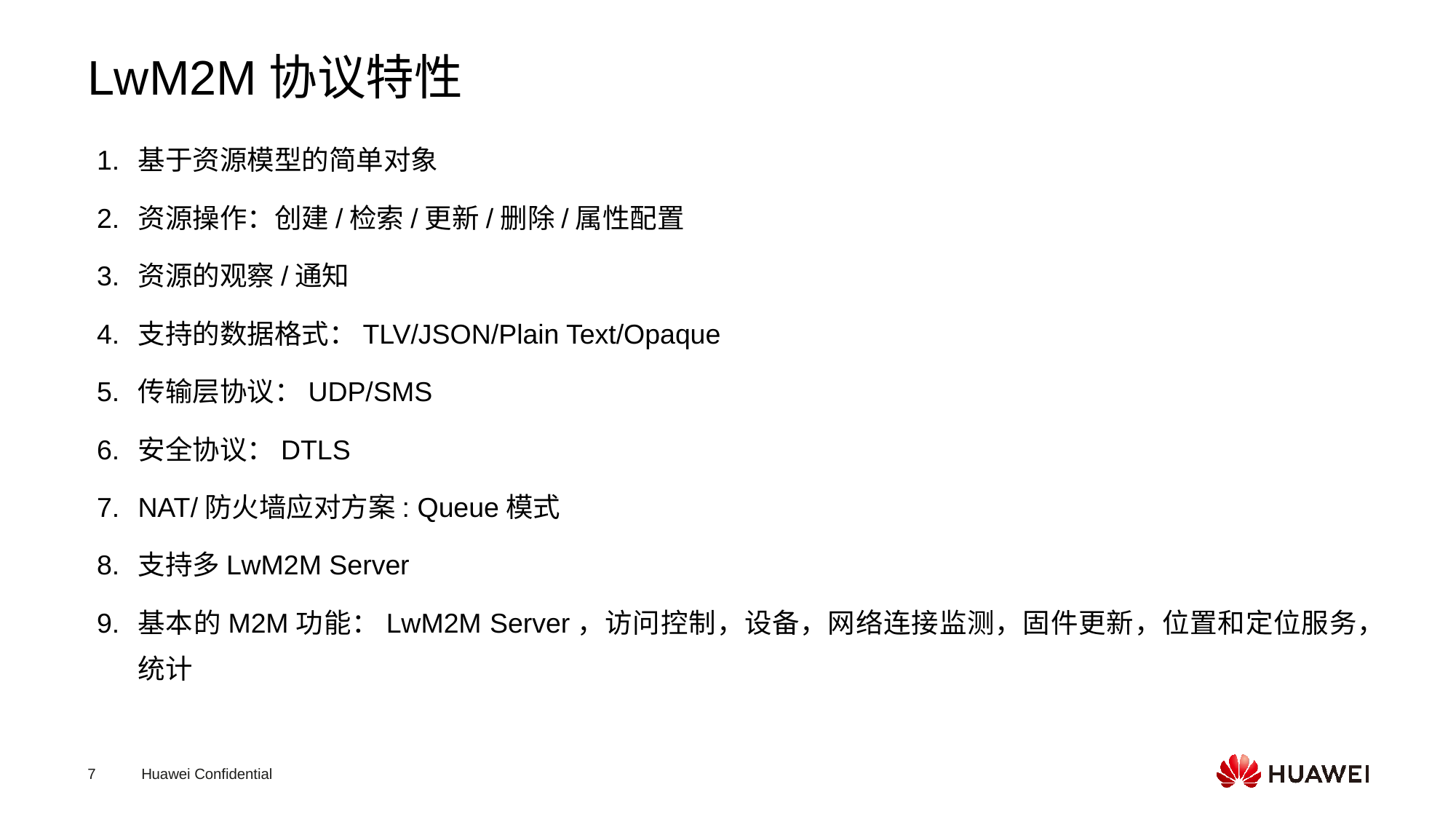

# LwM2M协议特性
基于资源模型的简单对象
资源操作：创建/检索/更新/删除/属性配置
资源的观察/通知
支持的数据格式：TLV/JSON/Plain Text/Opaque
传输层协议：UDP/SMS
安全协议：DTLS
NAT/防火墙应对方案: Queue模式
支持多LwM2M Server
基本的M2M功能：LwM2M Server，访问控制，设备，网络连接监测，固件更新，位置和定位服务，统计